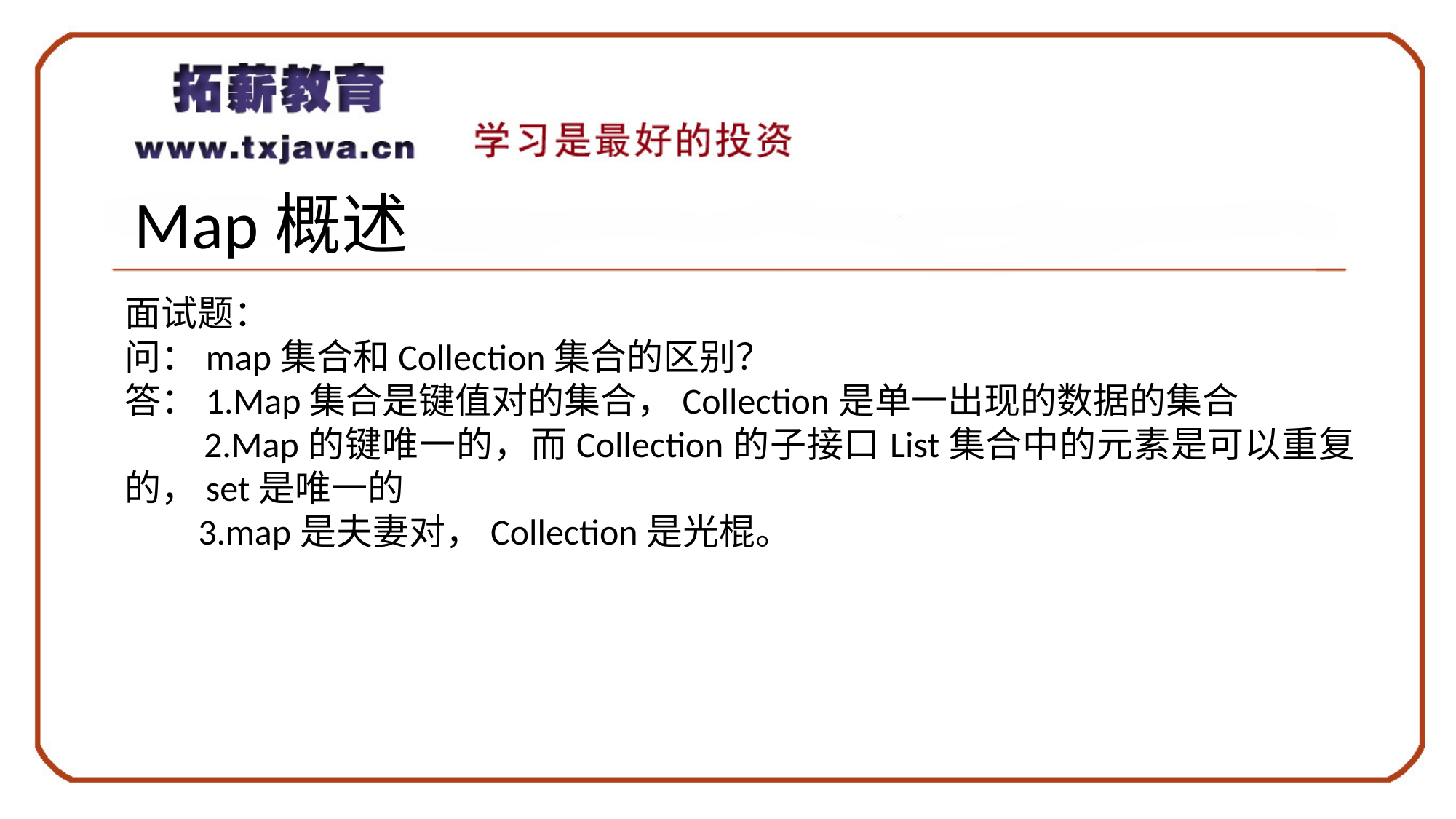

# Map概述
面试题：
问：map集合和Collection集合的区别？
答：1.Map集合是键值对的集合，Collection是单一出现的数据的集合
         2.Map的键唯一的，而Collection的子接口List集合中的元素是可以重复的，set是唯一的
         3.map是夫妻对，Collection是光棍。